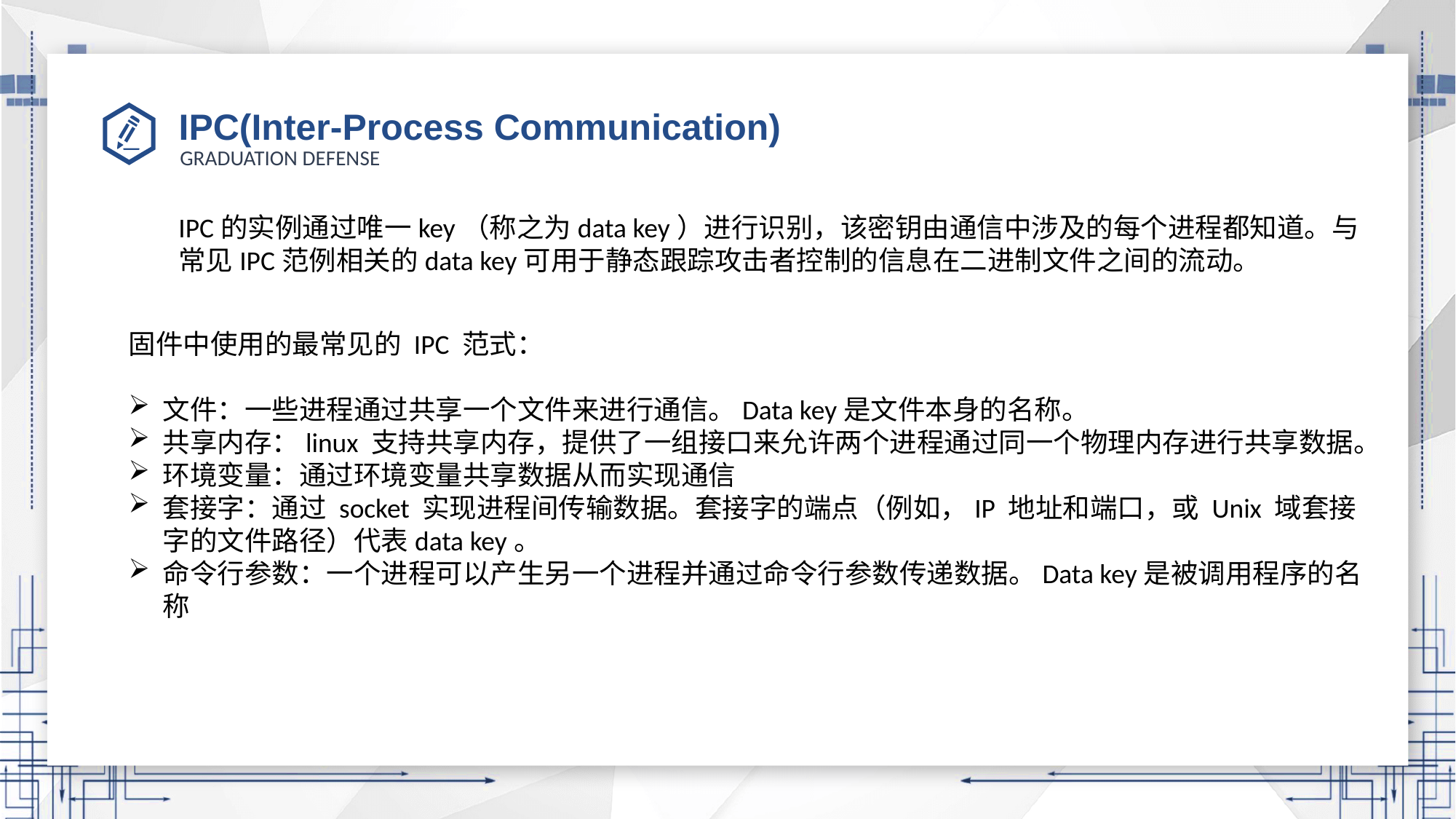

# IPC(Inter-Process Communication)
IPC的实例通过唯一key（称之为data key）进行识别，该密钥由通信中涉及的每个进程都知道。与常见IPC范例相关的data key可用于静态跟踪攻击者控制的信息在二进制文件之间的流动。
固件中使用的最常见的 IPC 范式：

文件：一些进程通过共享一个文件来进行通信。Data key是文件本身的名称。
共享内存：linux 支持共享内存，提供了一组接口来允许两个进程通过同一个物理内存进行共享数据。
环境变量：通过环境变量共享数据从而实现通信
套接字：通过 socket 实现进程间传输数据。套接字的端点（例如，IP 地址和端口，或 Unix 域套接字的文件路径）代表data key。
命令行参数：一个进程可以产生另一个进程并通过命令行参数传递数据。Data key是被调用程序的名称